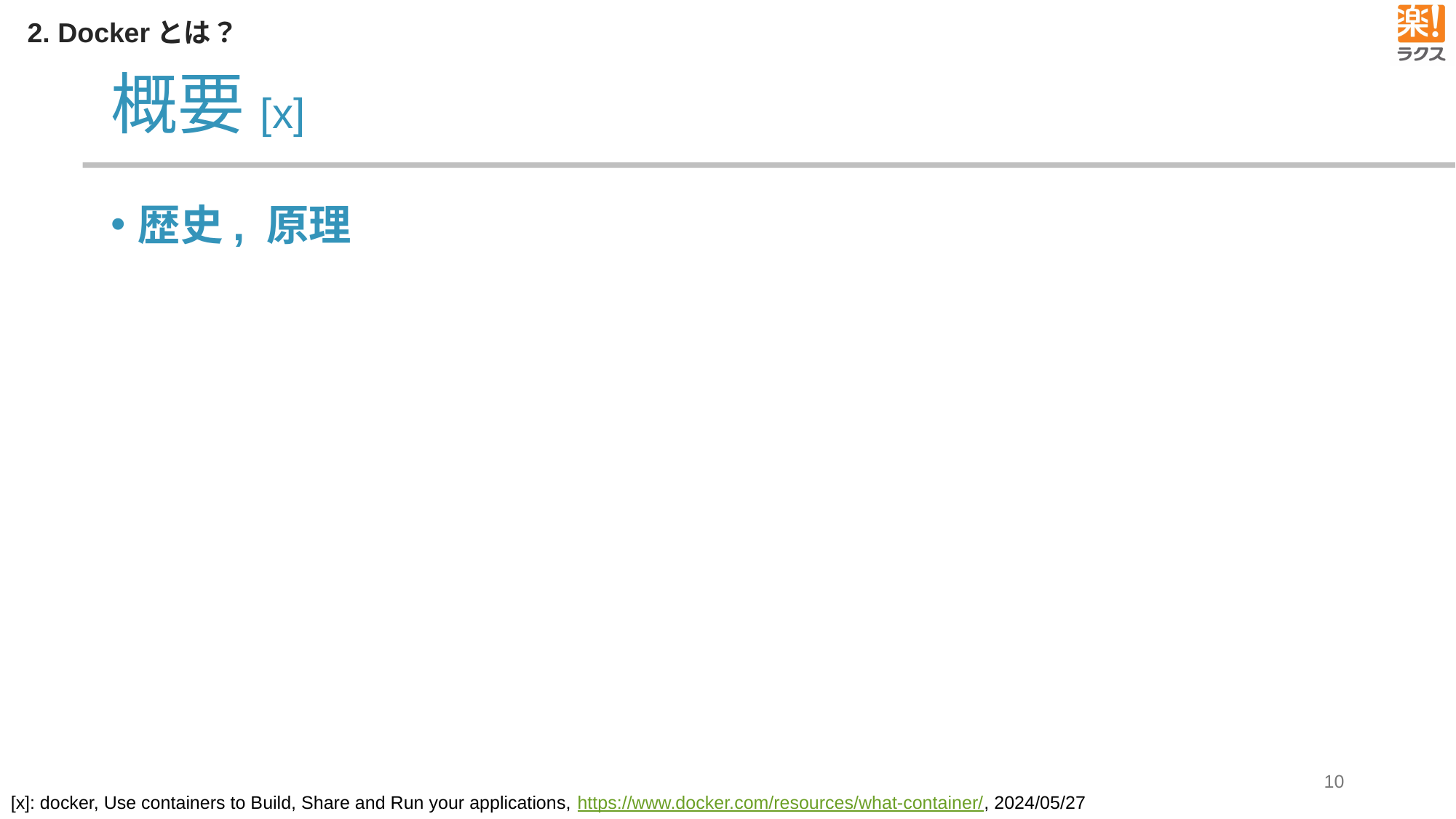

2. Dockerとは？
# 概要[x]
歴史, 原理

10
[x]: docker, Use containers to Build, Share and Run your applications, https://www.docker.com/resources/what-container/, 2024/05/27